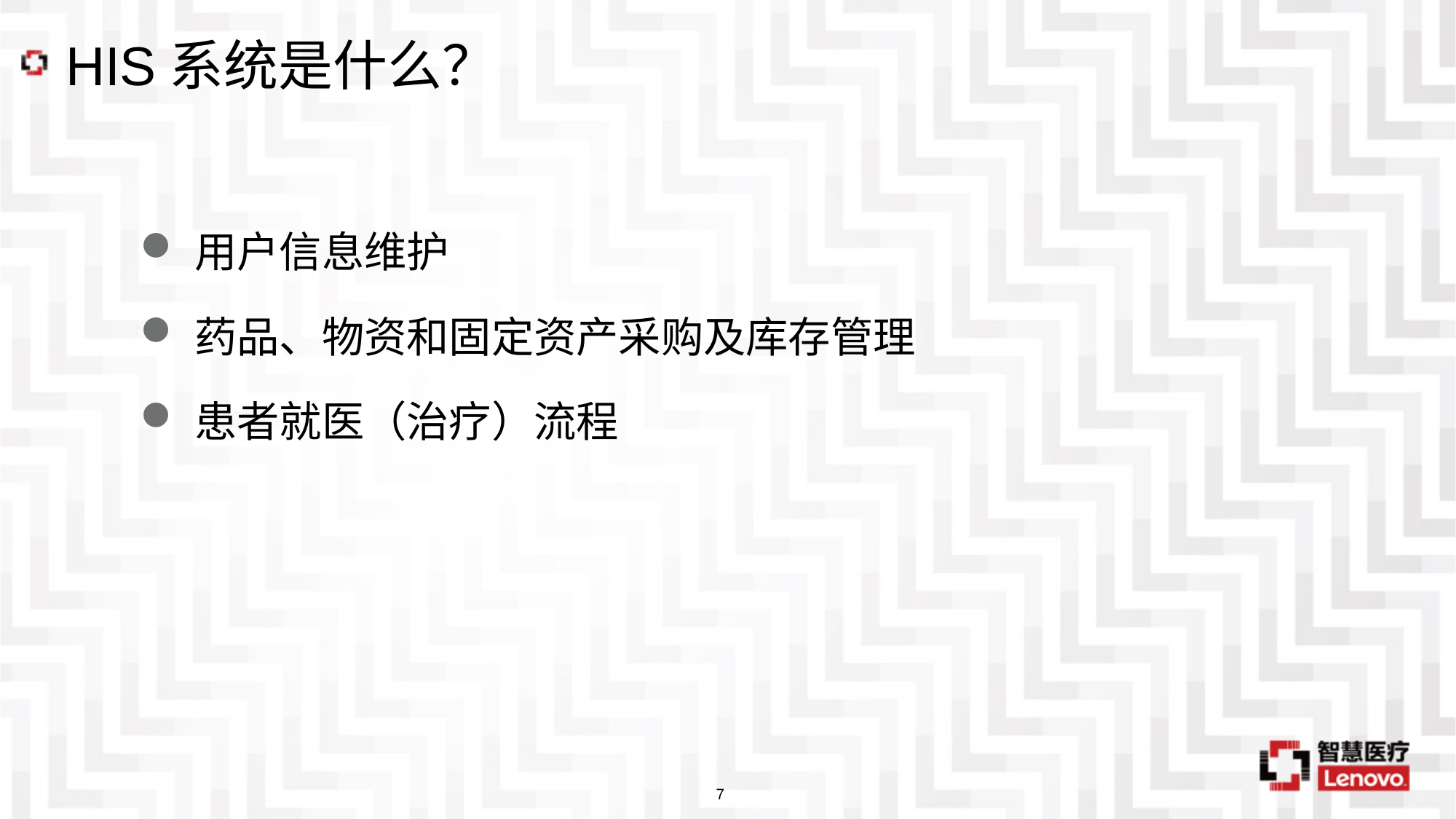

# HIS系统是什么？
用户信息维护
药品、物资和固定资产采购及库存管理
患者就医（治疗）流程